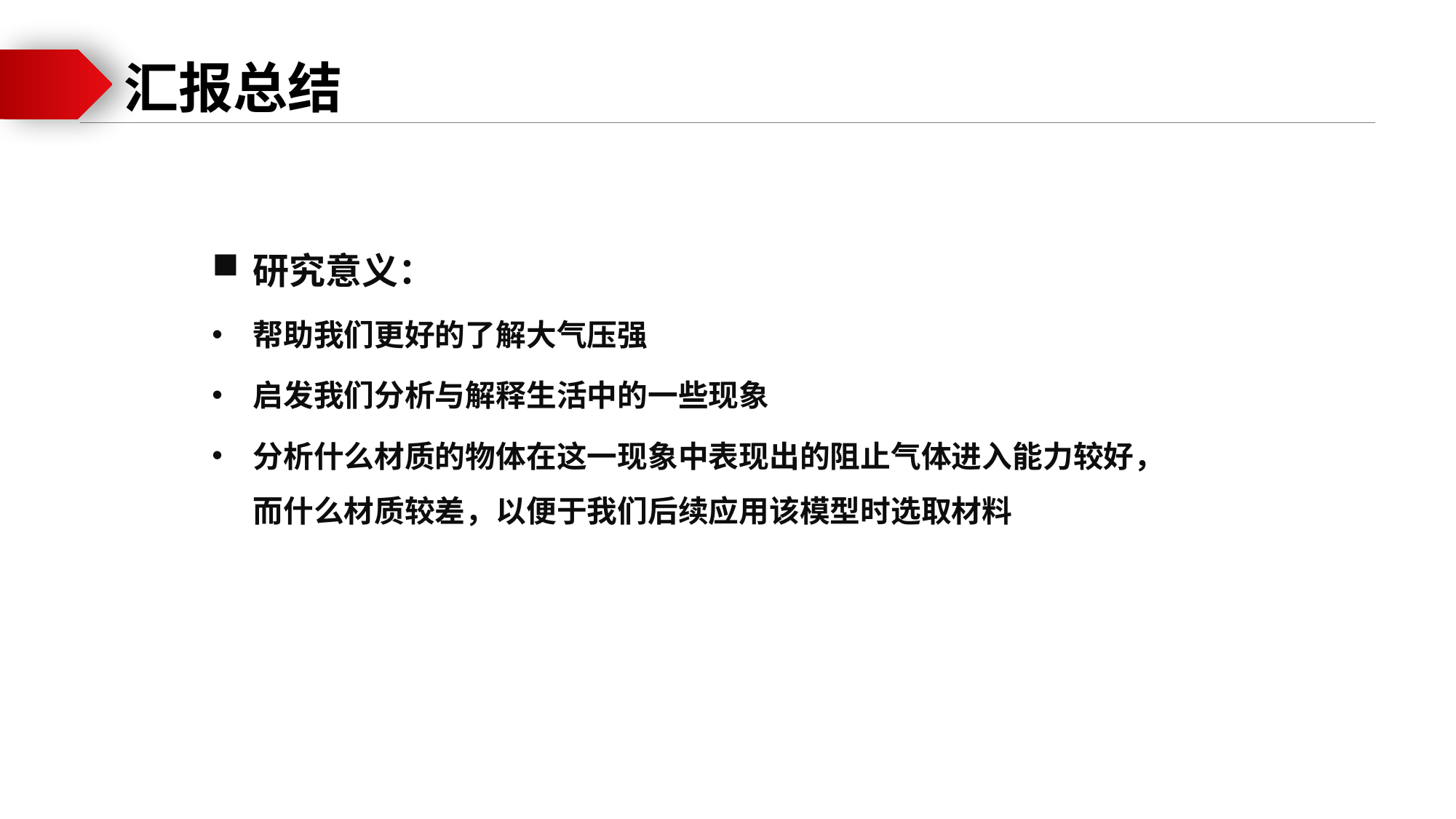

汇报总结

研究意义：
帮助我们更好的了解大气压强
启发我们分析与解释生活中的一些现象
分析什么材质的物体在这一现象中表现出的阻止气体进入能力较好，而什么材质较差，以便于我们后续应用该模型时选取材料